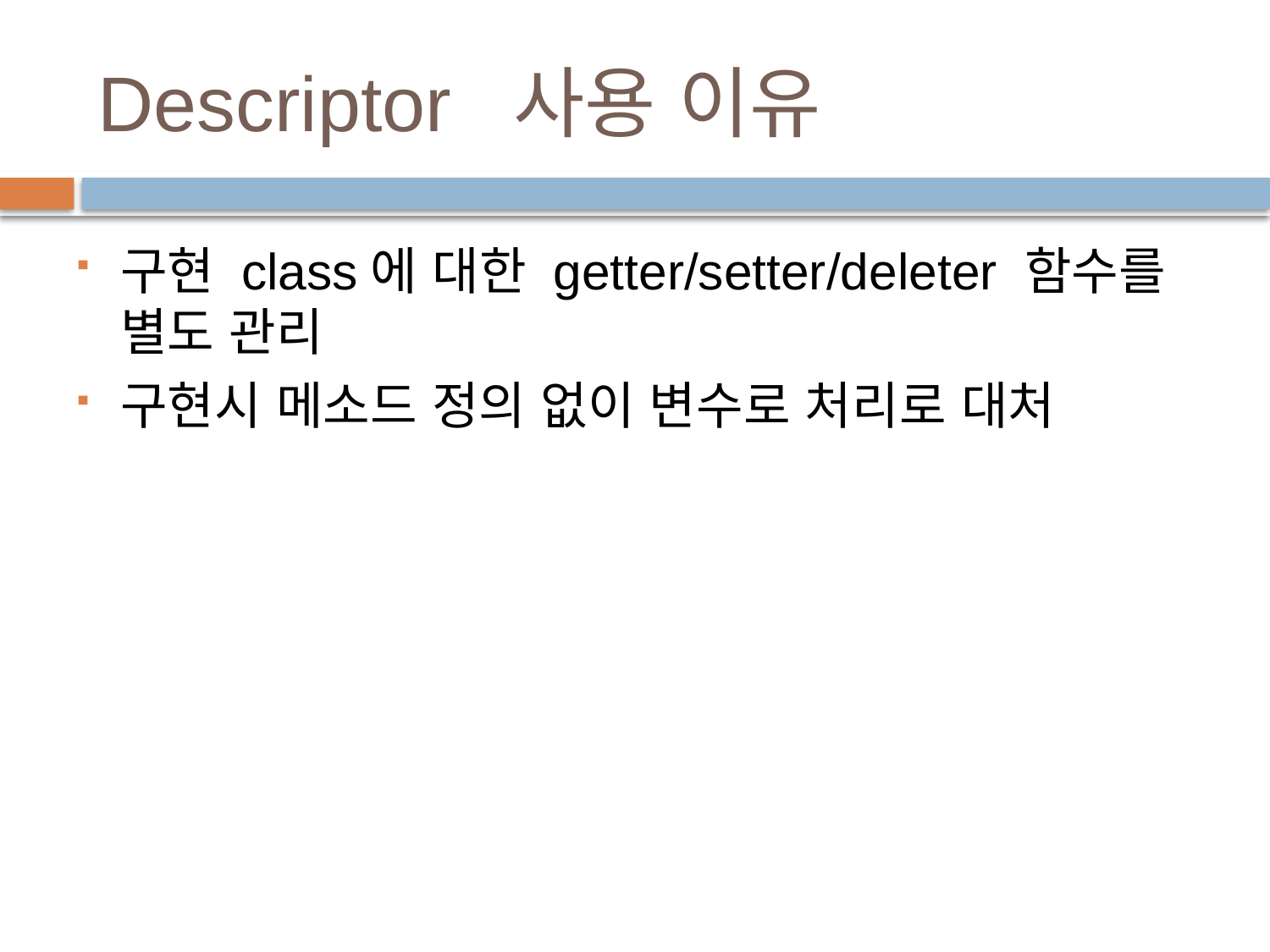

# Descriptor  사용 이유
구현 class에 대한 getter/setter/deleter 함수를 별도 관리
구현시 메소드 정의 없이 변수로 처리로 대처